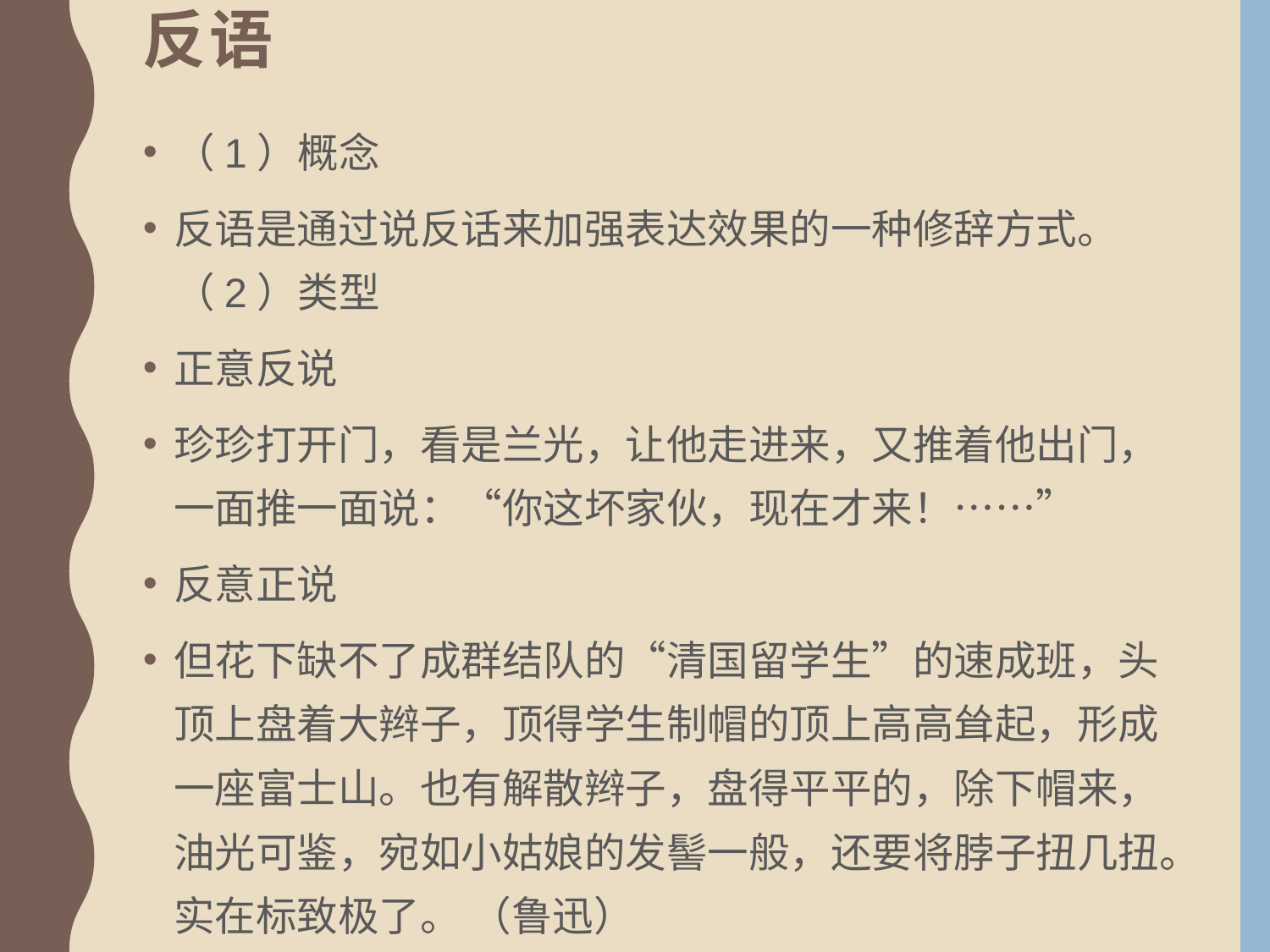

# 反语
（1）概念
反语是通过说反话来加强表达效果的一种修辞方式。（2）类型
正意反说
珍珍打开门，看是兰光，让他走进来，又推着他出门，一面推一面说：“你这坏家伙，现在才来！……”
反意正说
但花下缺不了成群结队的“清国留学生”的速成班，头顶上盘着大辫子，顶得学生制帽的顶上高高耸起，形成一座富士山。也有解散辫子，盘得平平的，除下帽来，油光可鉴，宛如小姑娘的发髻一般，还要将脖子扭几扭。实在标致极了。 （鲁迅）